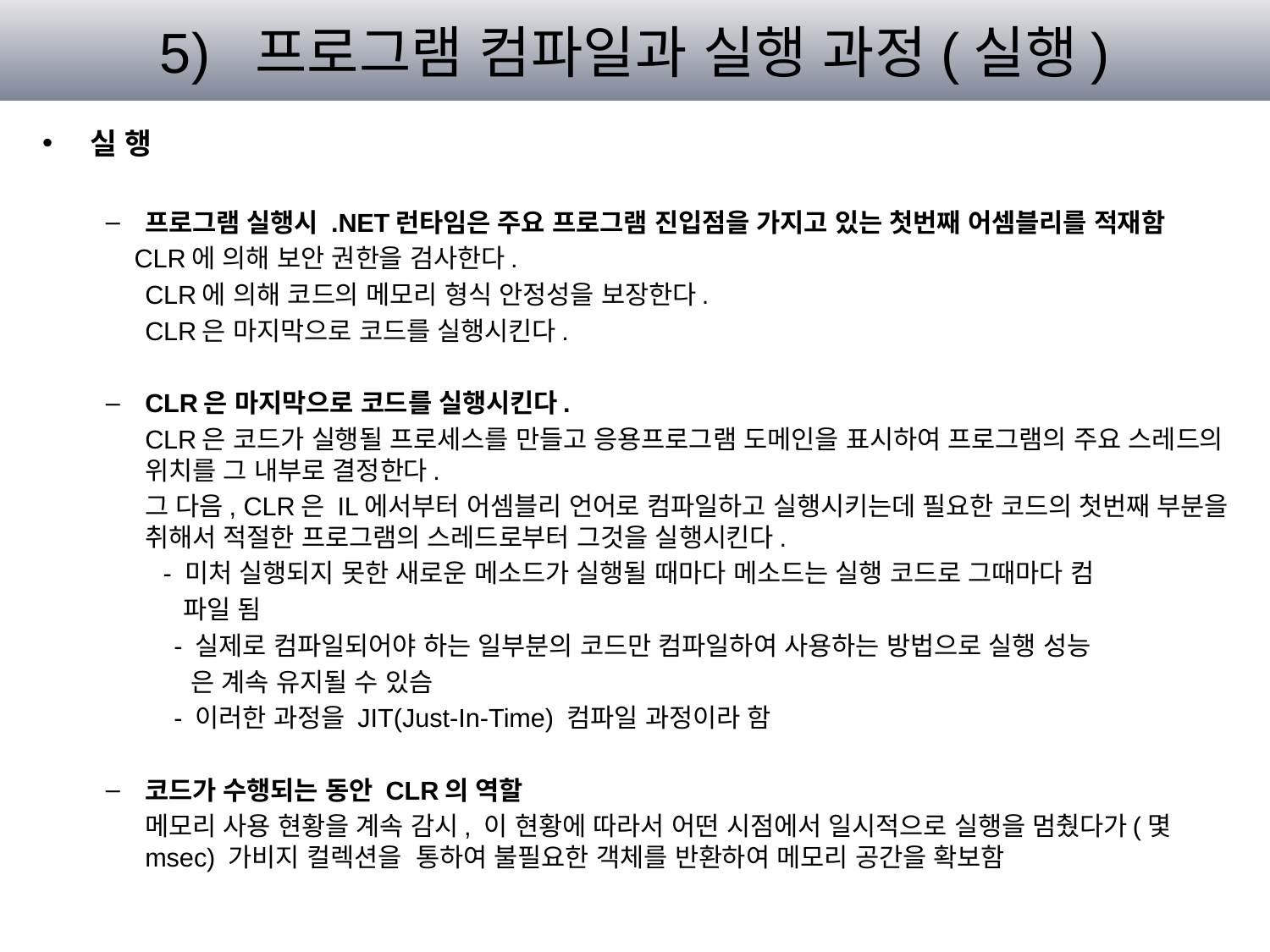

# 5)  프로그램 컴파일과 실행 과정(실행)
실 행

프로그램 실행시 .NET런타임은 주요 프로그램 진입점을 가지고 있는 첫번째 어셈블리를 적재함
    CLR에 의해 보안 권한을 검사한다.
	CLR에 의해 코드의 메모리 형식 안정성을 보장한다.
	CLR은 마지막으로 코드를 실행시킨다.

CLR은 마지막으로 코드를 실행시킨다.
	CLR은 코드가 실행될 프로세스를 만들고 응용프로그램 도메인을 표시하여 프로그램의 주요 스레드의 위치를 그 내부로 결정한다.
	그 다음, CLR은 IL에서부터 어셈블리 언어로 컴파일하고 실행시키는데 필요한 코드의 첫번째 부분을 취해서 적절한 프로그램의 스레드로부터 그것을 실행시킨다.
        - 미처 실행되지 못한 새로운 메소드가 실행될 때마다 메소드는 실행 코드로 그때마다 컴
          파일 됨
	    - 실제로 컴파일되어야 하는 일부분의 코드만 컴파일하여 사용하는 방법으로 실행 성능
           은 계속 유지될 수 있슴
	    - 이러한 과정을 JIT(Just-In-Time) 컴파일 과정이라 함

코드가 수행되는 동안 CLR의 역할
	메모리 사용 현황을 계속 감시, 이 현황에 따라서 어떤 시점에서 일시적으로 실행을 멈췄다가(몇 msec) 가비지 컬렉션을  통하여 불필요한 객체를 반환하여 메모리 공간을 확보함